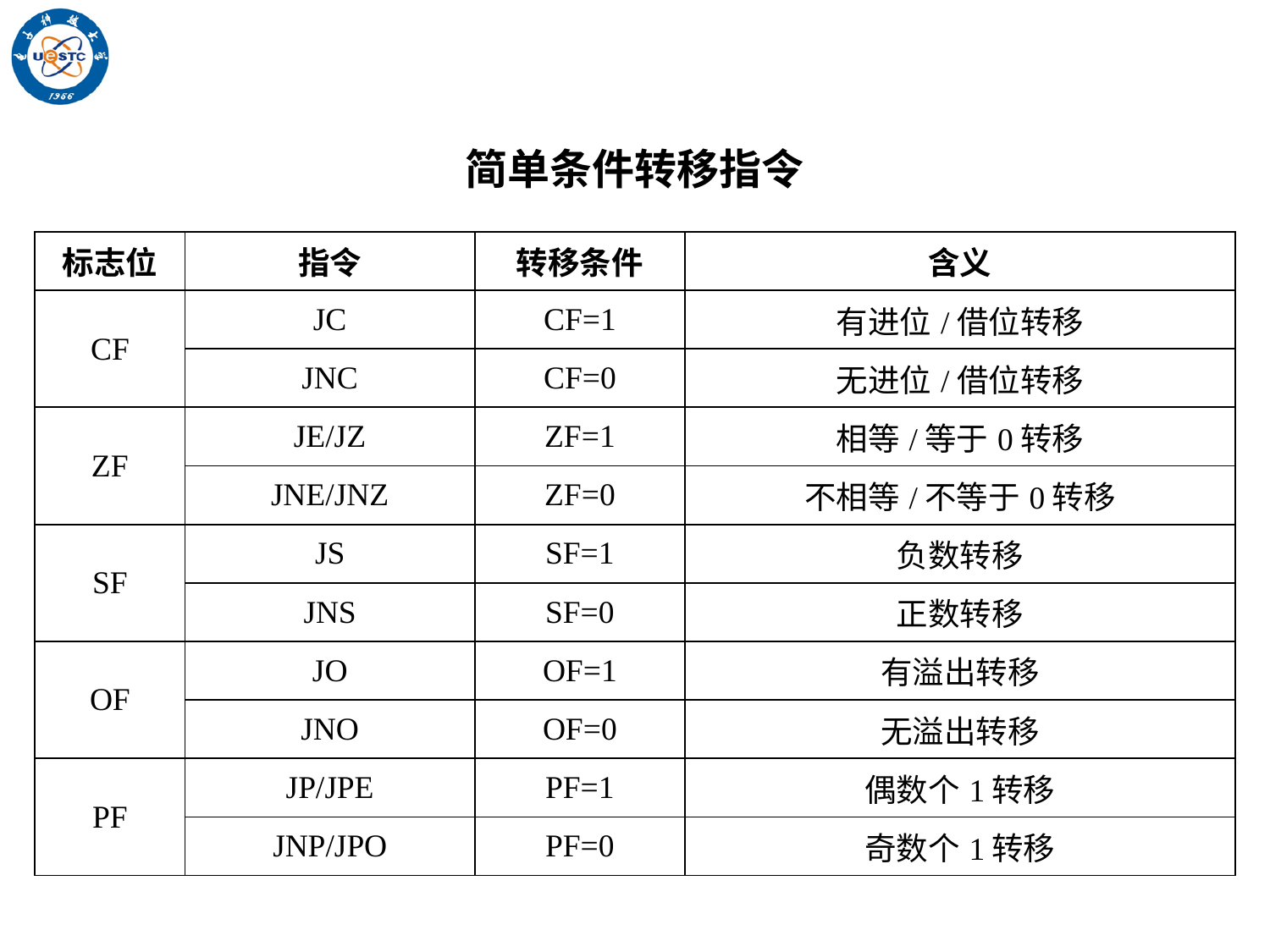

简单条件转移指令
| 标志位 | 指令 | 转移条件 | 含义 |
| --- | --- | --- | --- |
| CF | JC | CF=1 | 有进位/借位转移 |
|  | JNC | CF=0 | 无进位/借位转移 |
| ZF | JE/JZ | ZF=1 | 相等/等于0转移 |
|  | JNE/JNZ | ZF=0 | 不相等/不等于0转移 |
| SF | JS | SF=1 | 负数转移 |
|  | JNS | SF=0 | 正数转移 |
| OF | JO | OF=1 | 有溢出转移 |
|  | JNO | OF=0 | 无溢出转移 |
| PF | JP/JPE | PF=1 | 偶数个1转移 |
|  | JNP/JPO | PF=0 | 奇数个1转移 |